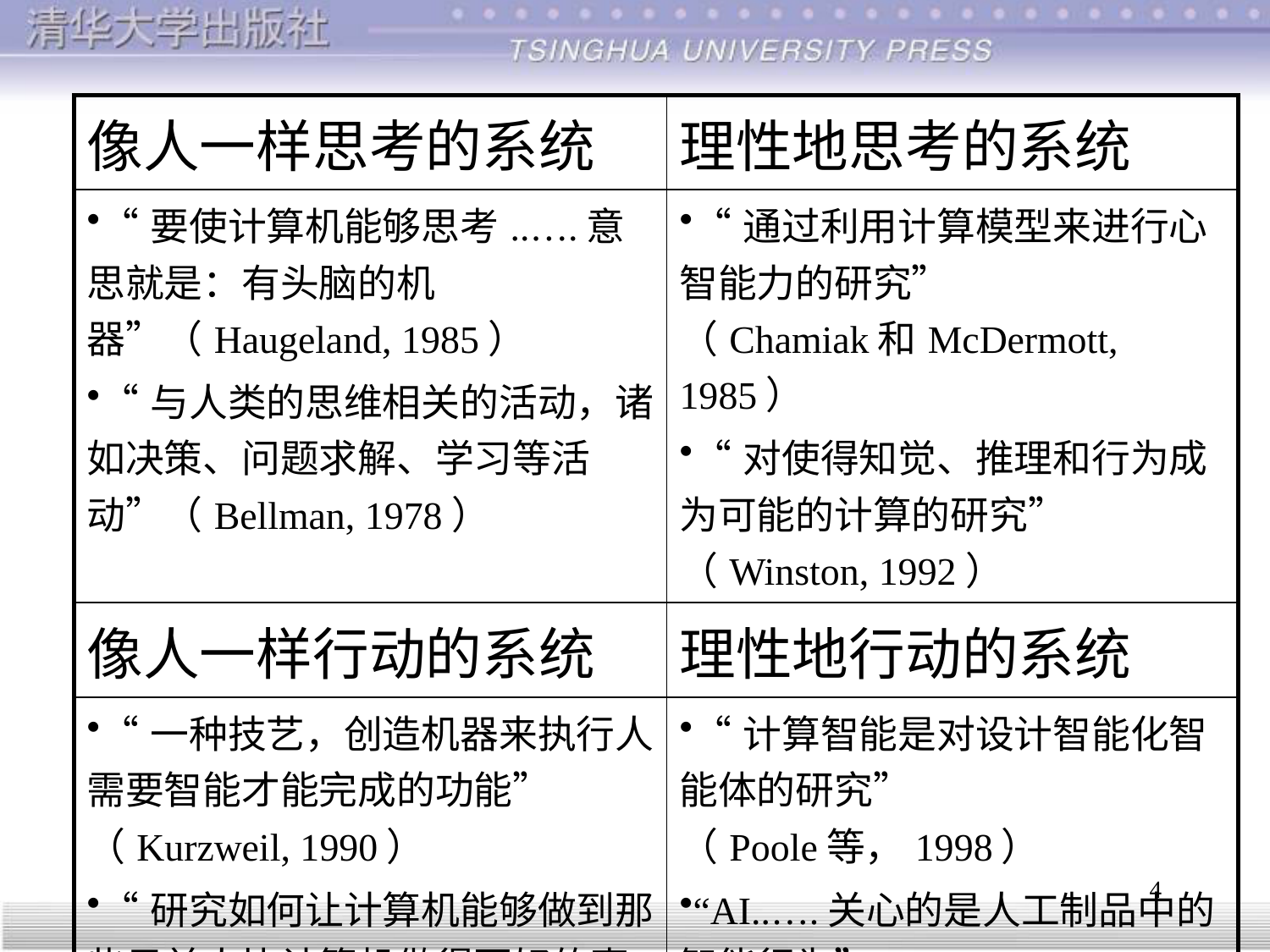

| 像人一样思考的系统 | 理性地思考的系统 |
| --- | --- |
| “要使计算机能够思考..….意思就是：有头脑的机器”（Haugeland, 1985） “与人类的思维相关的活动，诸如决策、问题求解、学习等活动”（Bellman, 1978） | “通过利用计算模型来进行心智能力的研究” （Chamiak和McDermott, 1985） “对使得知觉、推理和行为成为可能的计算的研究” （Winston, 1992） |
| 像人一样行动的系统 | 理性地行动的系统 |
| “一种技艺，创造机器来执行人需要智能才能完成的功能” （Kurzweil, 1990） “研究如何让计算机能够做到那些目前人比计算机做得更好的事情”（Rich和Knight, 1991） | “计算智能是对设计智能化智能体的研究” （Poole等，1998） “AI..….关心的是人工制品中的智能行为” （Nilsson, 1998） |
4